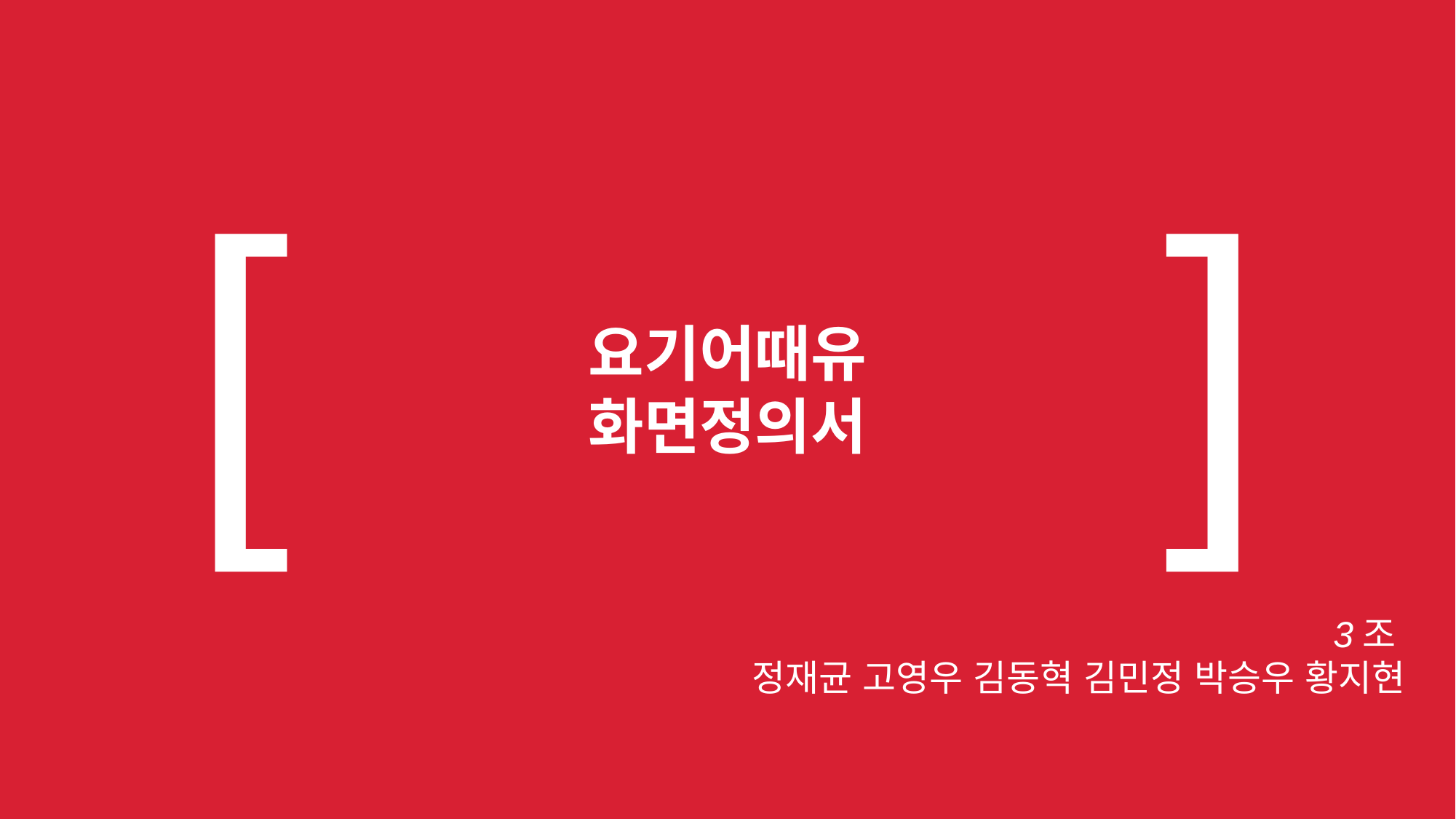

[
]
요기어때유
화면정의서

3조
정재균 고영우 김동혁 김민정 박승우 황지현